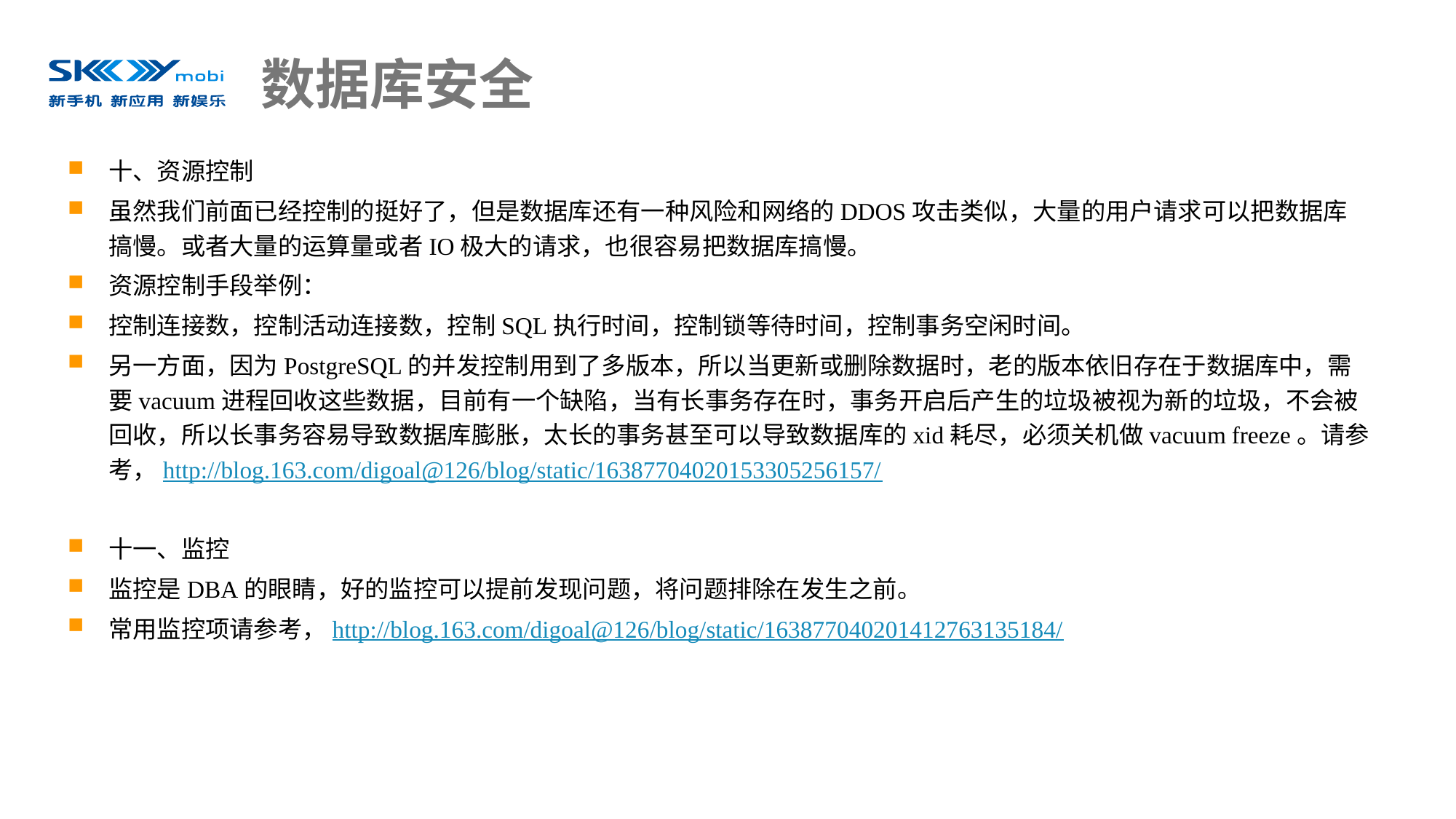

# 数据库安全
十、资源控制
虽然我们前面已经控制的挺好了，但是数据库还有一种风险和网络的DDOS攻击类似，大量的用户请求可以把数据库搞慢。或者大量的运算量或者IO极大的请求，也很容易把数据库搞慢。
资源控制手段举例：
控制连接数，控制活动连接数，控制SQL执行时间，控制锁等待时间，控制事务空闲时间。
另一方面，因为PostgreSQL的并发控制用到了多版本，所以当更新或删除数据时，老的版本依旧存在于数据库中，需要vacuum进程回收这些数据，目前有一个缺陷，当有长事务存在时，事务开启后产生的垃圾被视为新的垃圾，不会被回收，所以长事务容易导致数据库膨胀，太长的事务甚至可以导致数据库的xid耗尽，必须关机做vacuum freeze。请参考，http://blog.163.com/digoal@126/blog/static/16387704020153305256157/

十一、监控
监控是DBA的眼睛，好的监控可以提前发现问题，将问题排除在发生之前。
常用监控项请参考，http://blog.163.com/digoal@126/blog/static/163877040201412763135184/